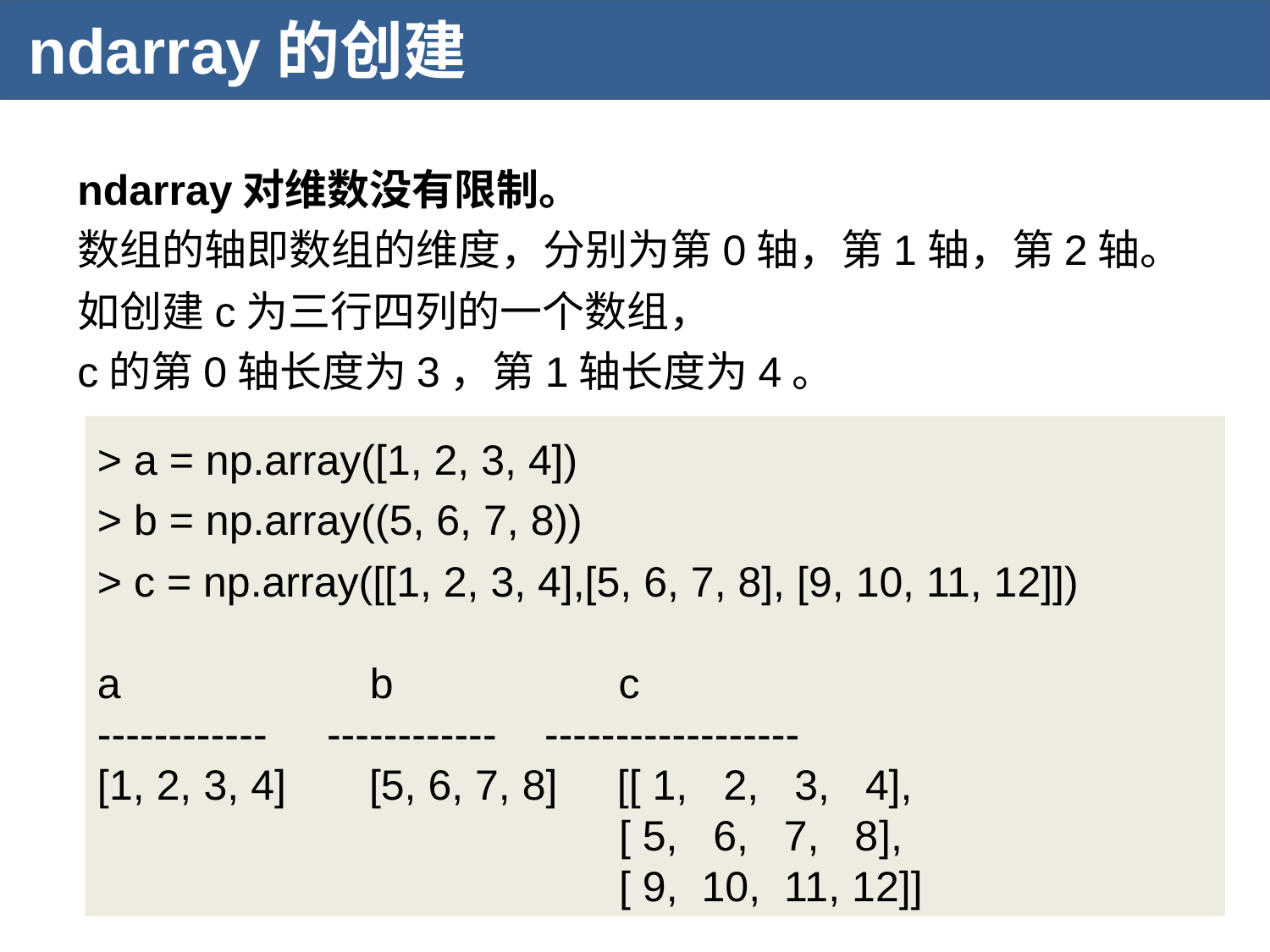

ndarray的创建
ndarray对维数没有限制。
数组的轴即数组的维度，分别为第0轴，第1轴，第2轴。
如创建c为三行四列的一个数组，
c的第0轴长度为3，第1轴长度为4。
> a = np.array([1, 2, 3, 4])
> b = np.array((5, 6, 7, 8))
> c = np.array([[1, 2, 3, 4],[5, 6, 7, 8], [9, 10, 11, 12]])

a                     b                   c
------------     ------------    ------------------
[1, 2, 3, 4]       [5, 6, 7, 8]     [[ 1,   2,   3,   4],
                                            [ 5,   6,   7,   8],
                                            [ 9,  10,  11, 12]]